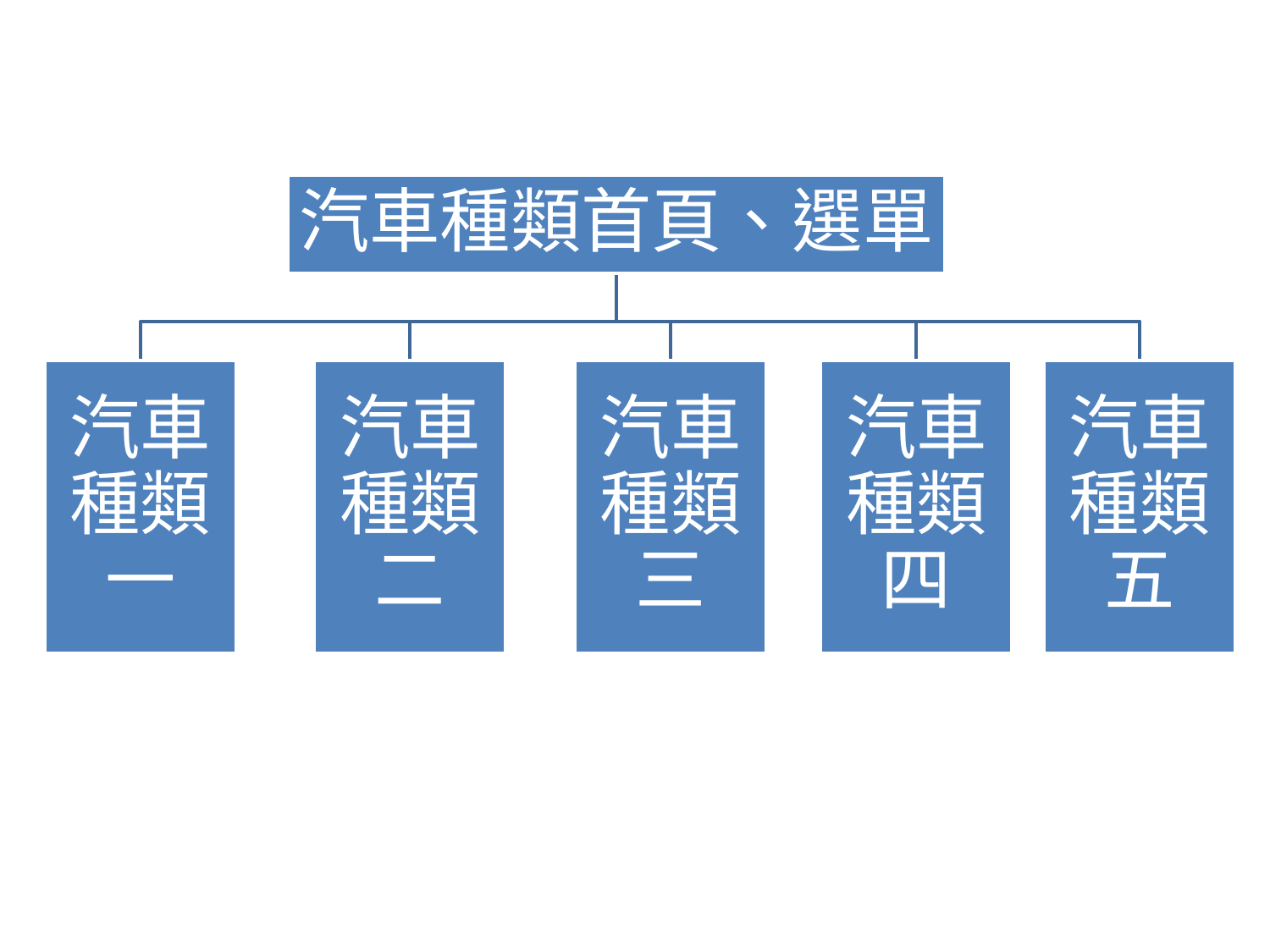

汽車種類首頁、選單
汽車種類一
汽車種類二
汽車種類三
汽車種類四
汽車種類五